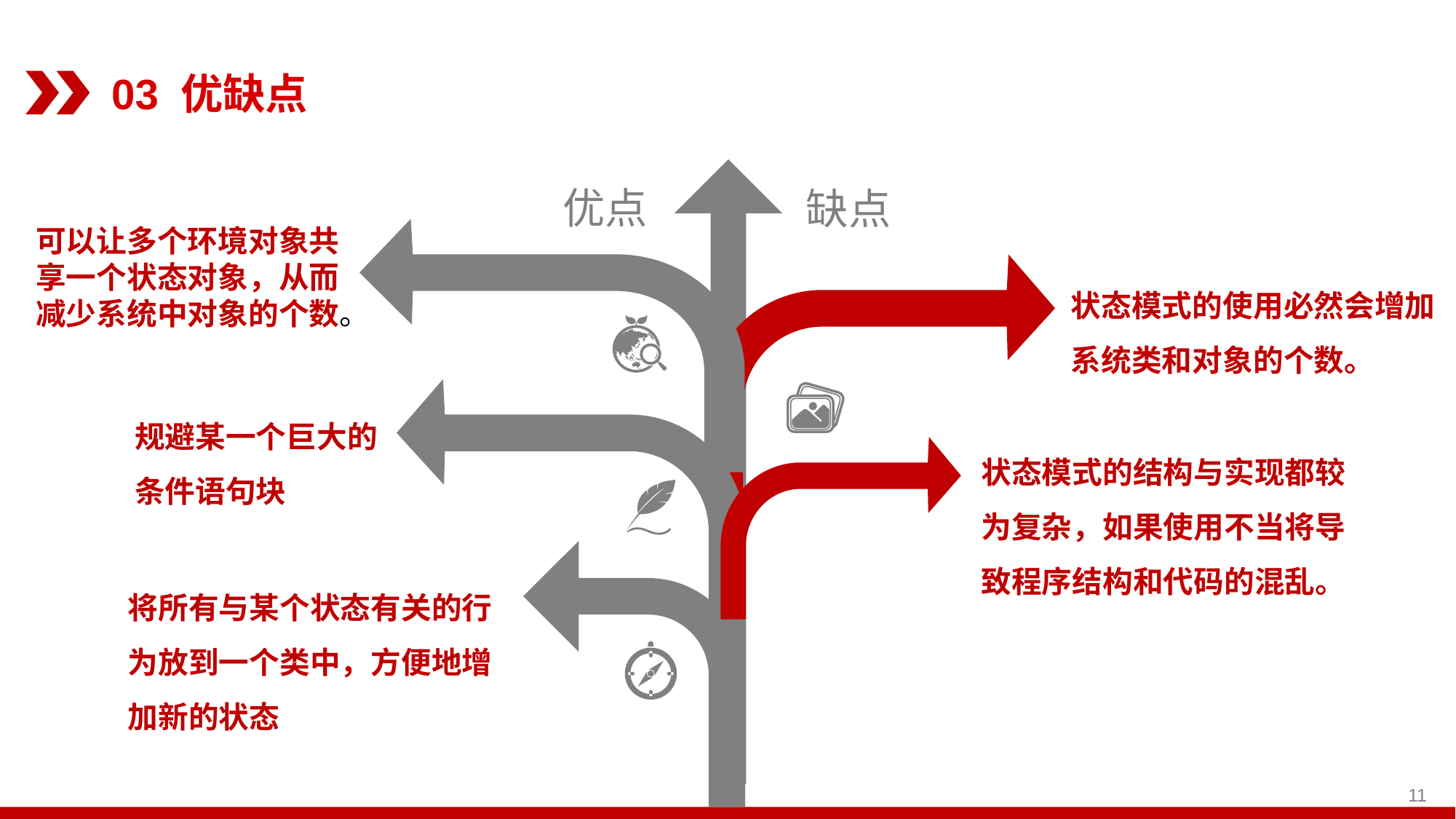

03 优缺点
优点
缺点

可以让多个环境对象共享一个状态对象，从而减少系统中对象的个数。

状态模式的使用必然会增加系统类和对象的个数。

规避某一个巨大的条件语句块
状态模式的结构与实现都较为复杂，如果使用不当将导致程序结构和代码的混乱。

将所有与某个状态有关的行为放到一个类中，方便地增加新的状态